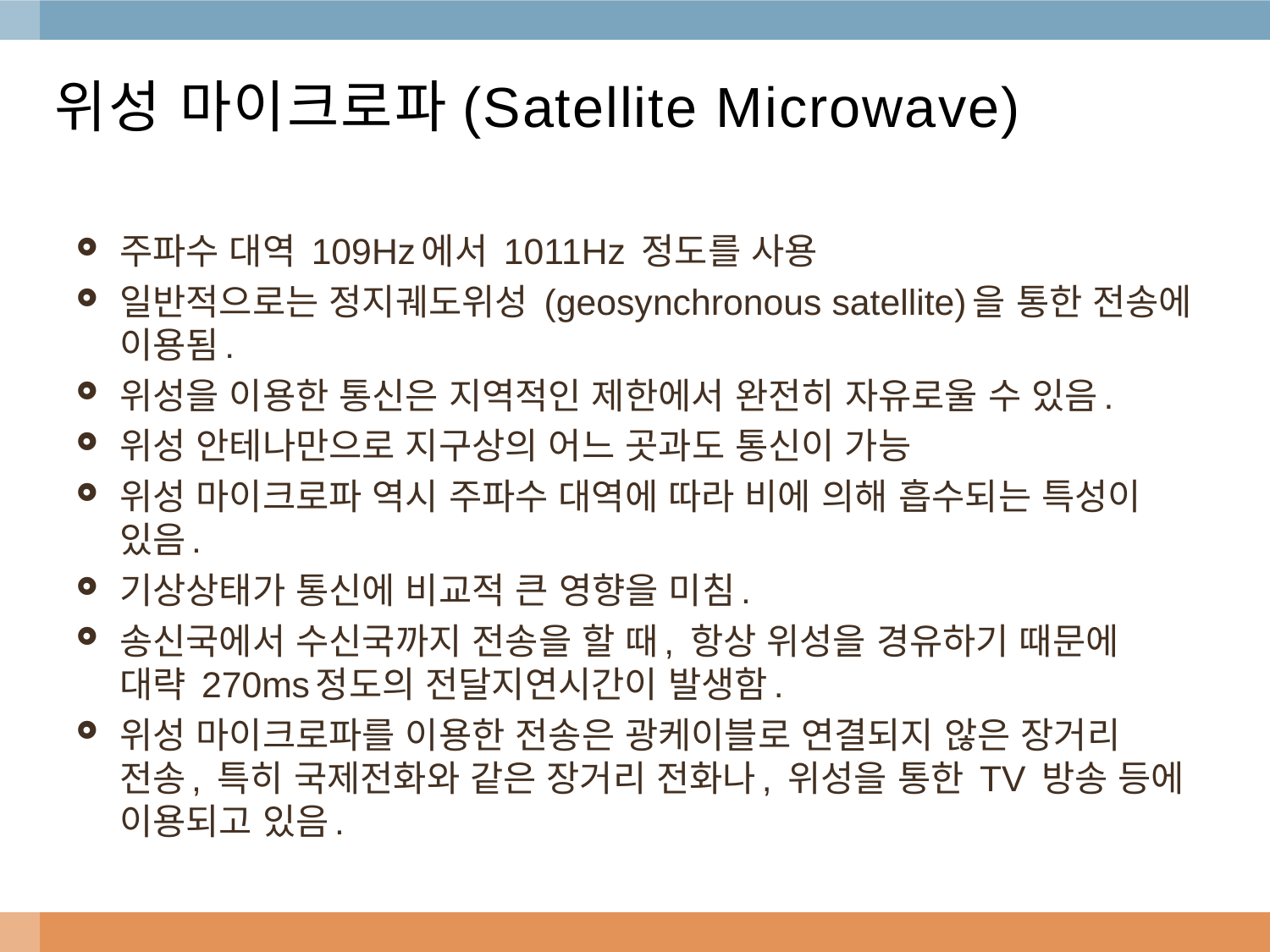

# 위성 마이크로파(Satellite Microwave)
주파수 대역 109Hz에서 1011Hz 정도를 사용
일반적으로는 정지궤도위성 (geosynchronous satellite)을 통한 전송에 이용됨.
위성을 이용한 통신은 지역적인 제한에서 완전히 자유로울 수 있음.
위성 안테나만으로 지구상의 어느 곳과도 통신이 가능
위성 마이크로파 역시 주파수 대역에 따라 비에 의해 흡수되는 특성이 있음.
기상상태가 통신에 비교적 큰 영향을 미침.
송신국에서 수신국까지 전송을 할 때, 항상 위성을 경유하기 때문에 대략 270ms정도의 전달지연시간이 발생함.
위성 마이크로파를 이용한 전송은 광케이블로 연결되지 않은 장거리 전송, 특히 국제전화와 같은 장거리 전화나, 위성을 통한 TV 방송 등에 이용되고 있음.